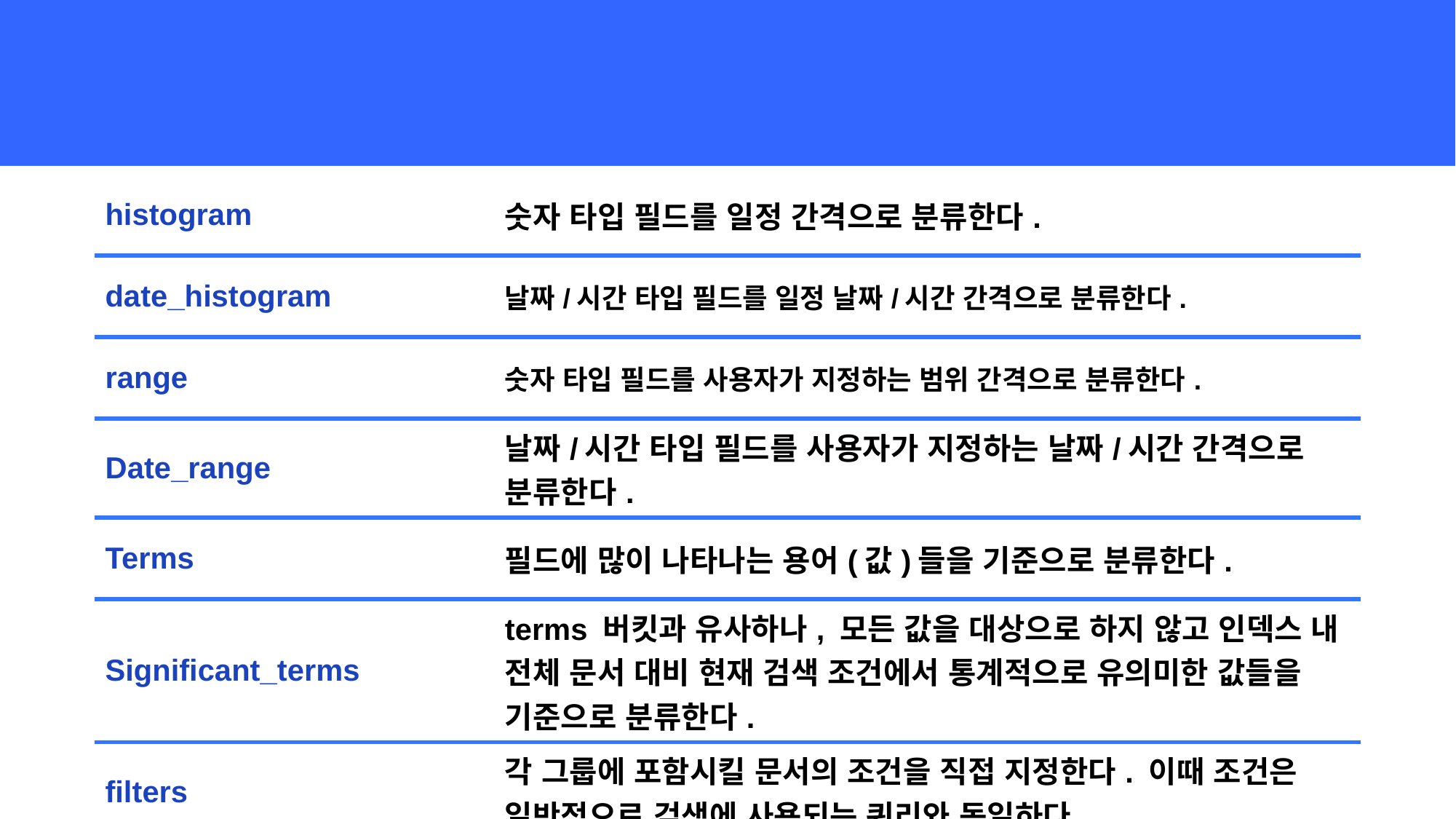

버킷집계의 종류 설명.
| histogram | 숫자 타입 필드를 일정 간격으로 분류한다. |
| --- | --- |
| date\_histogram | 날짜/시간 타입 필드를 일정 날짜/시간 간격으로 분류한다. |
| range | 숫자 타입 필드를 사용자가 지정하는 범위 간격으로 분류한다. |
| Date\_range | 날짜/시간 타입 필드를 사용자가 지정하는 날짜/시간 간격으로 분류한다. |
| Terms | 필드에 많이 나타나는 용어(값)들을 기준으로 분류한다. |
| Significant\_terms | terms 버킷과 유사하나, 모든 값을 대상으로 하지 않고 인덱스 내 전체 문서 대비 현재 검색 조건에서 통계적으로 유의미한 값들을 기준으로 분류한다. |
| filters | 각 그룹에 포함시킬 문서의 조건을 직접 지정한다. 이때 조건은 일반적으로 검색에 사용되는 쿼리와 동일하다. |